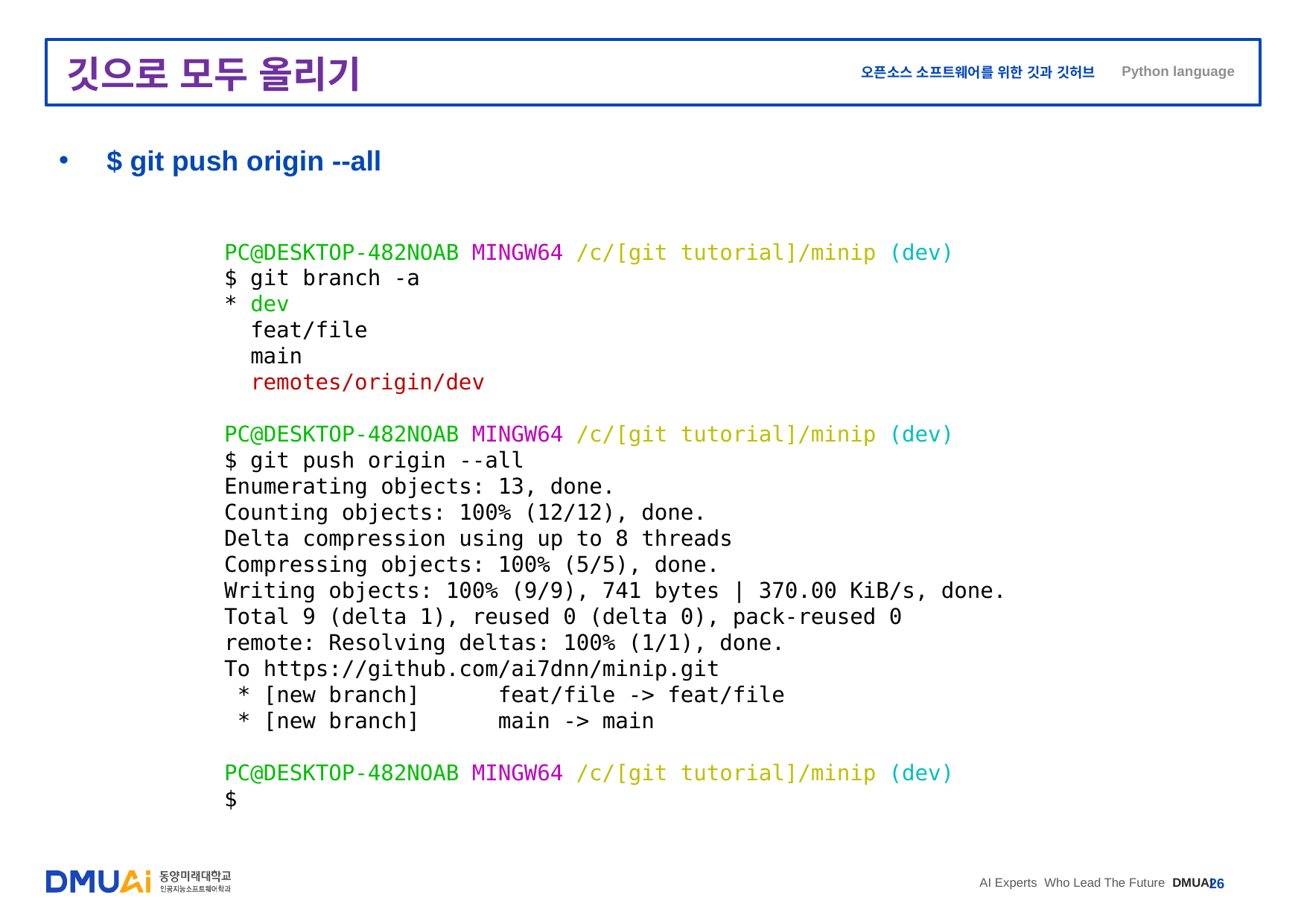

# 깃으로 모두 올리기
$ git push origin --all

PC@DESKTOP-482NOAB MINGW64 /c/[git tutorial]/minip (dev)
$ git branch -a
* dev
  feat/file
  main
  remotes/origin/dev

PC@DESKTOP-482NOAB MINGW64 /c/[git tutorial]/minip (dev)
$ git push origin --all
Enumerating objects: 13, done.
Counting objects: 100% (12/12), done.
Delta compression using up to 8 threads
Compressing objects: 100% (5/5), done.
Writing objects: 100% (9/9), 741 bytes | 370.00 KiB/s, done.
Total 9 (delta 1), reused 0 (delta 0), pack-reused 0
remote: Resolving deltas: 100% (1/1), done.
To https://github.com/ai7dnn/minip.git
 * [new branch]      feat/file -> feat/file
 * [new branch]      main -> main

PC@DESKTOP-482NOAB MINGW64 /c/[git tutorial]/minip (dev)
$